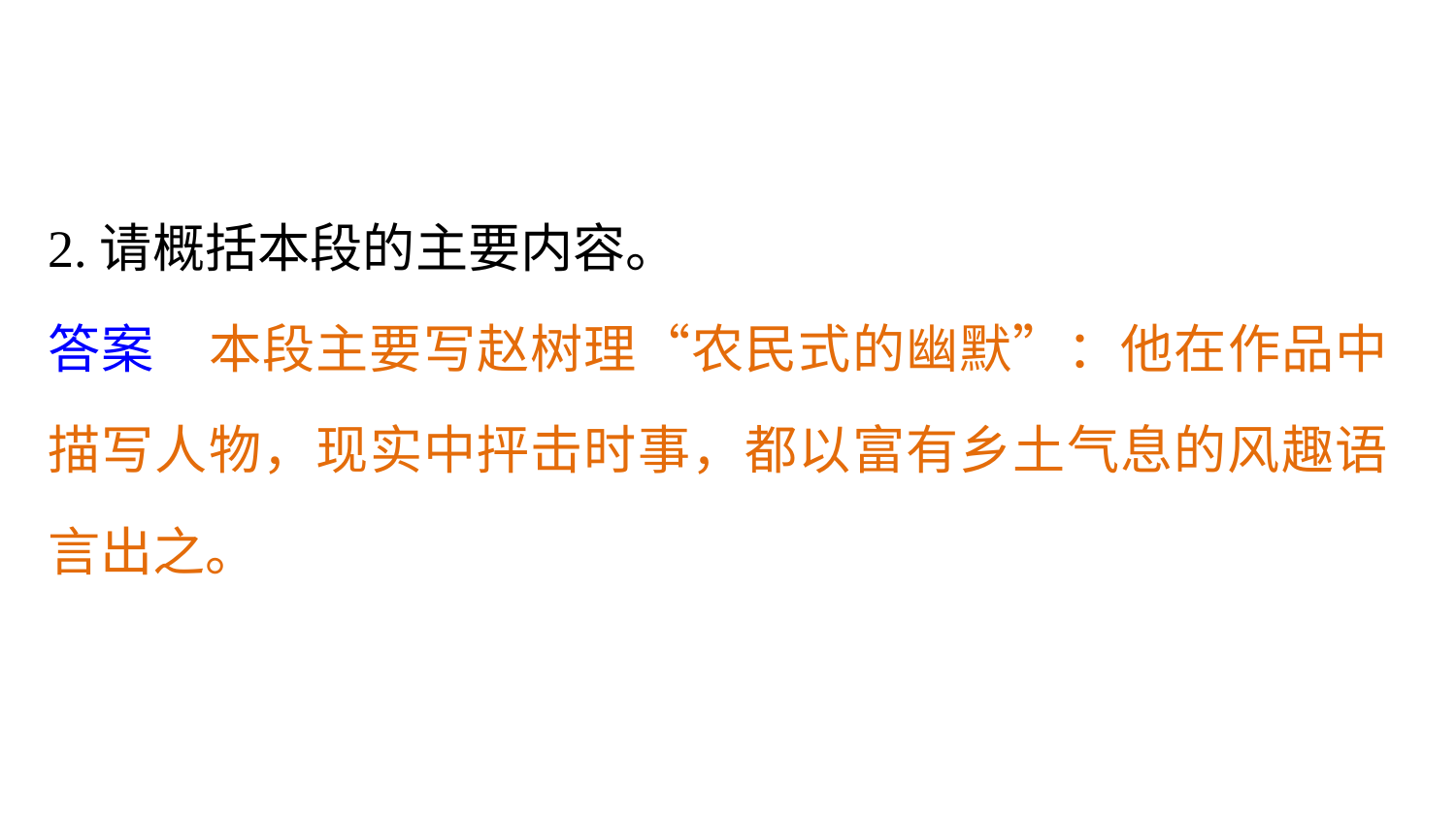

2.请概括本段的主要内容。
答案　本段主要写赵树理“农民式的幽默”：他在作品中描写人物，现实中抨击时事，都以富有乡土气息的风趣语言出之。